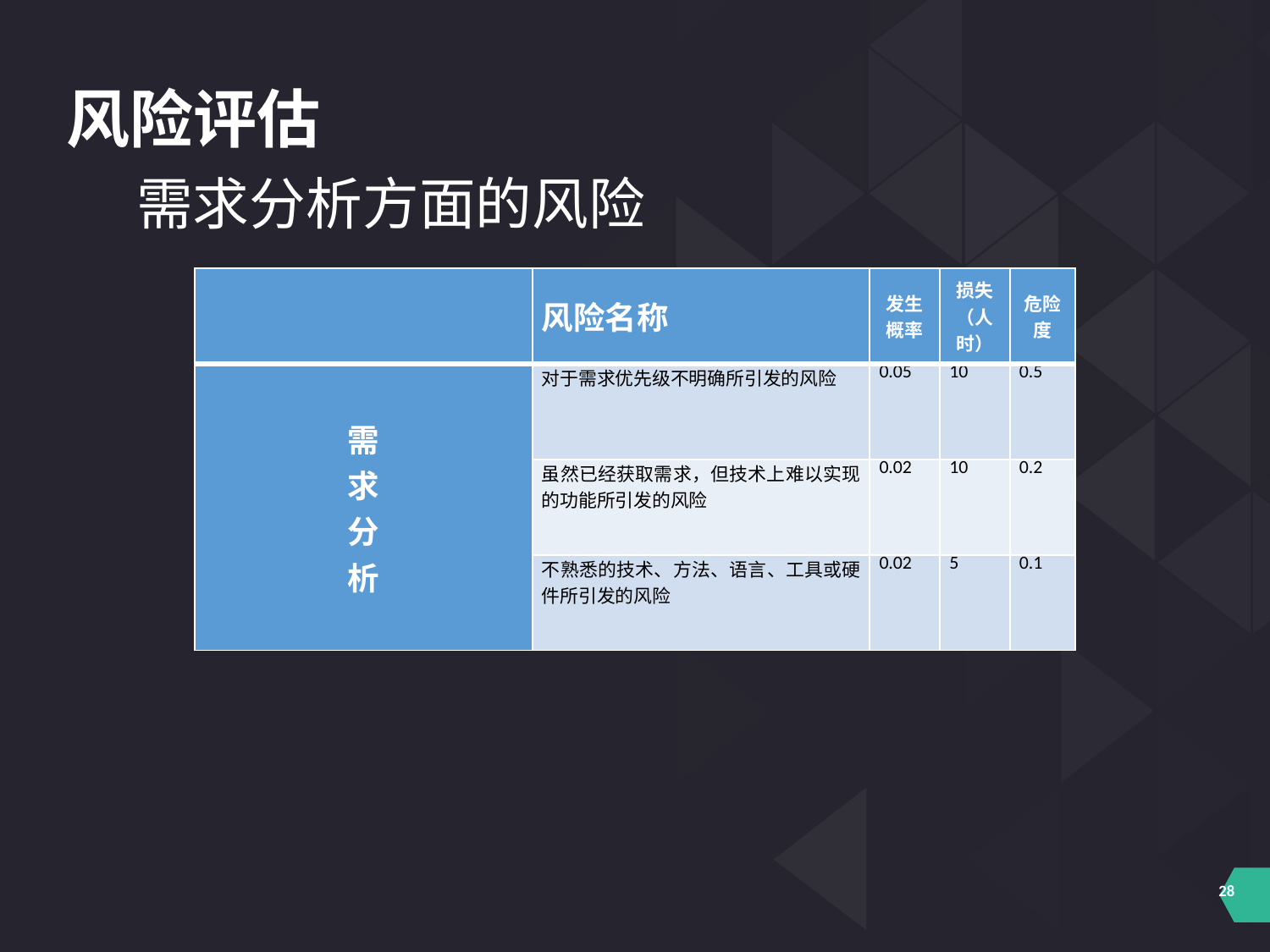

风险评估
需求分析方面的风险
|  | 风险名称 | 发生概率 | 损失（人时） | 危险度 |
| --- | --- | --- | --- | --- |
| 需 求 分 析 | 对于需求优先级不明确所引发的风险 | 0.05 | 10 | 0.5 |
|  | 虽然已经获取需求，但技术上难以实现的功能所引发的风险 | 0.02 | 10 | 0.2 |
|  | 不熟悉的技术、方法、语言、工具或硬件所引发的风险 | 0.02 | 5 | 0.1 |